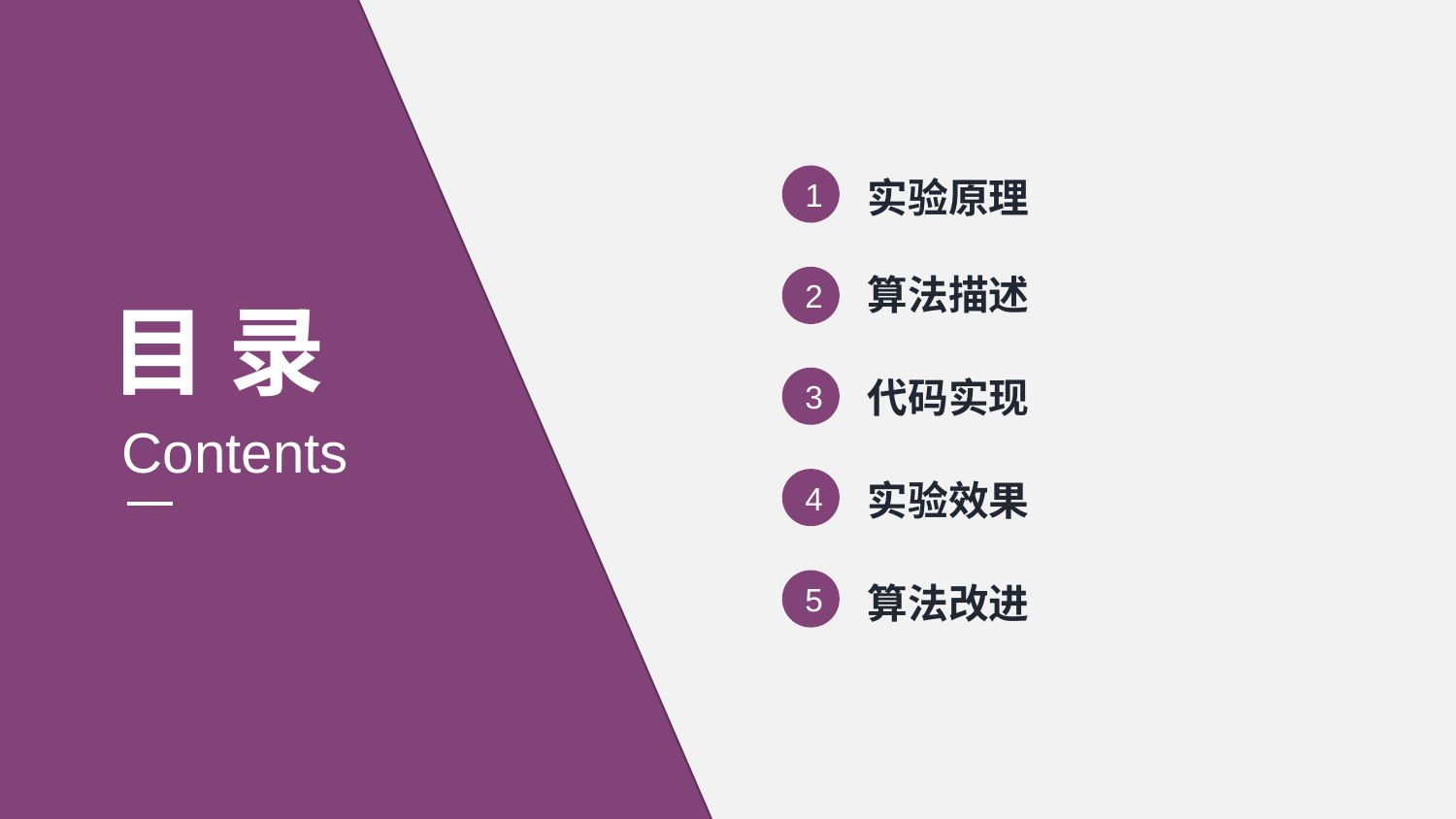

1
实验原理
算法描述
2
代码实现
3
实验效果
4
5
算法改进
目 录
Contents